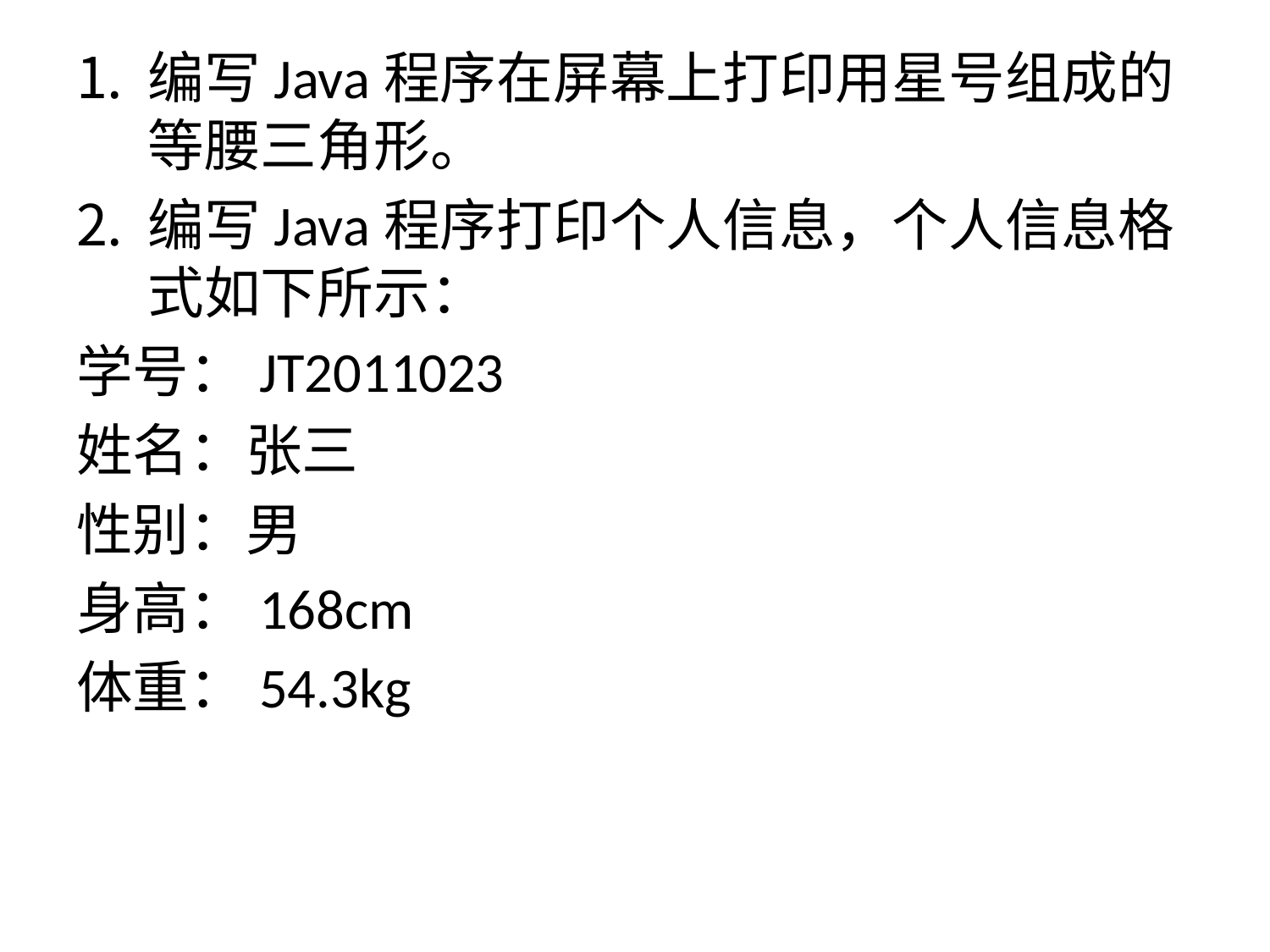

编写Java程序在屏幕上打印用星号组成的等腰三角形。
编写Java程序打印个人信息，个人信息格式如下所示：
学号：JT2011023
姓名：张三
性别：男
身高：168cm
体重：54.3kg